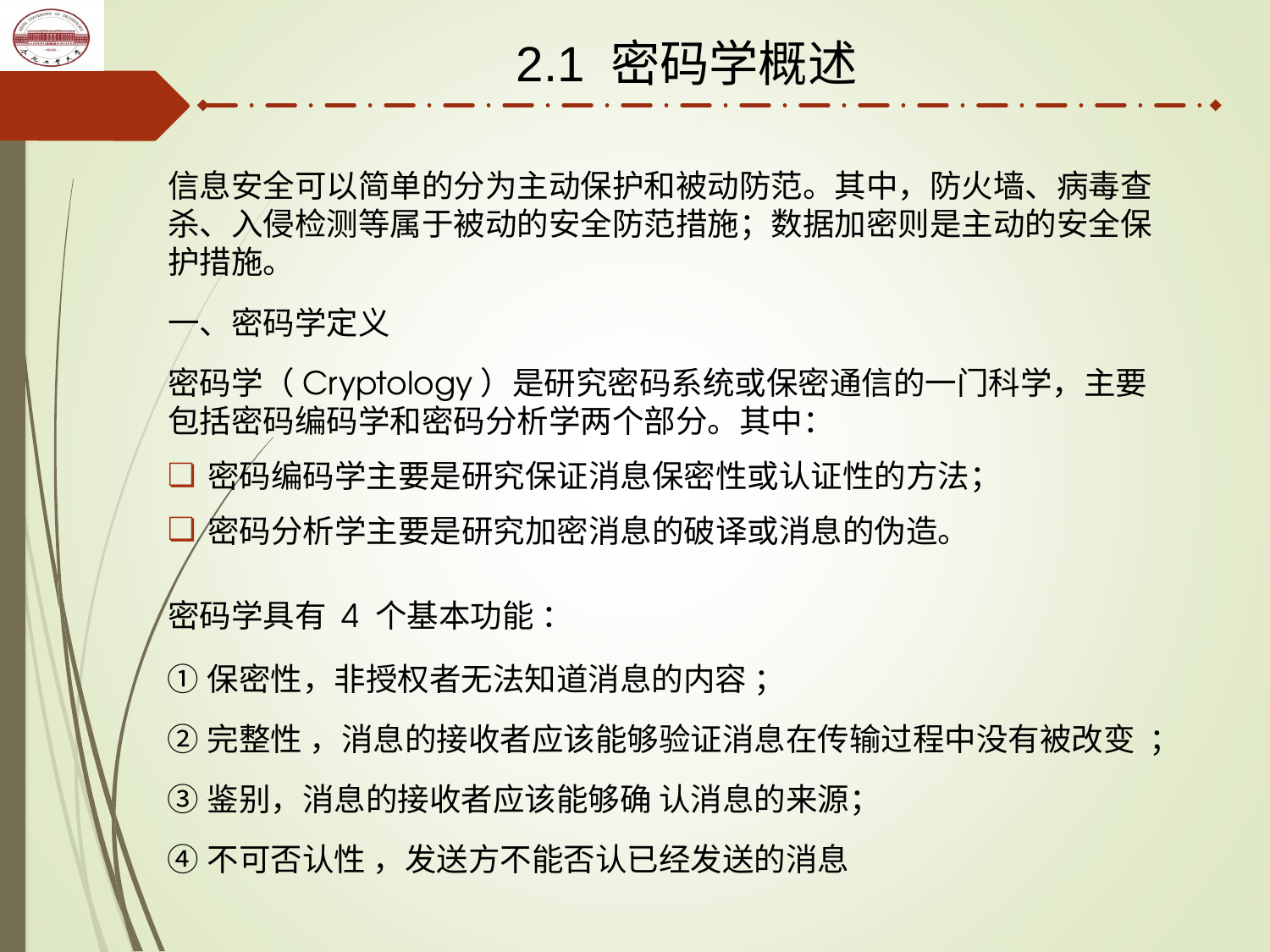

2.1 密码学概述
信息安全可以简单的分为主动保护和被动防范。其中，防火墙、病毒查杀、入侵检测等属于被动的安全防范措施；数据加密则是主动的安全保护措施。
一、密码学定义
密码学（Cryptology）是研究密码系统或保密通信的一门科学，主要包括密码编码学和密码分析学两个部分。其中：
密码编码学主要是研究保证消息保密性或认证性的方法；
密码分析学主要是研究加密消息的破译或消息的伪造。
密码学具有 4 个基本功能 ：
①保密性，非授权者无法知道消息的内容 ；
②完整性 ，消息的接收者应该能够验证消息在传输过程中没有被改变  ；
③鉴别，消息的接收者应该能够确 认消息的来源；
④不可否认性 ，发送方不能否认已经发送的消息